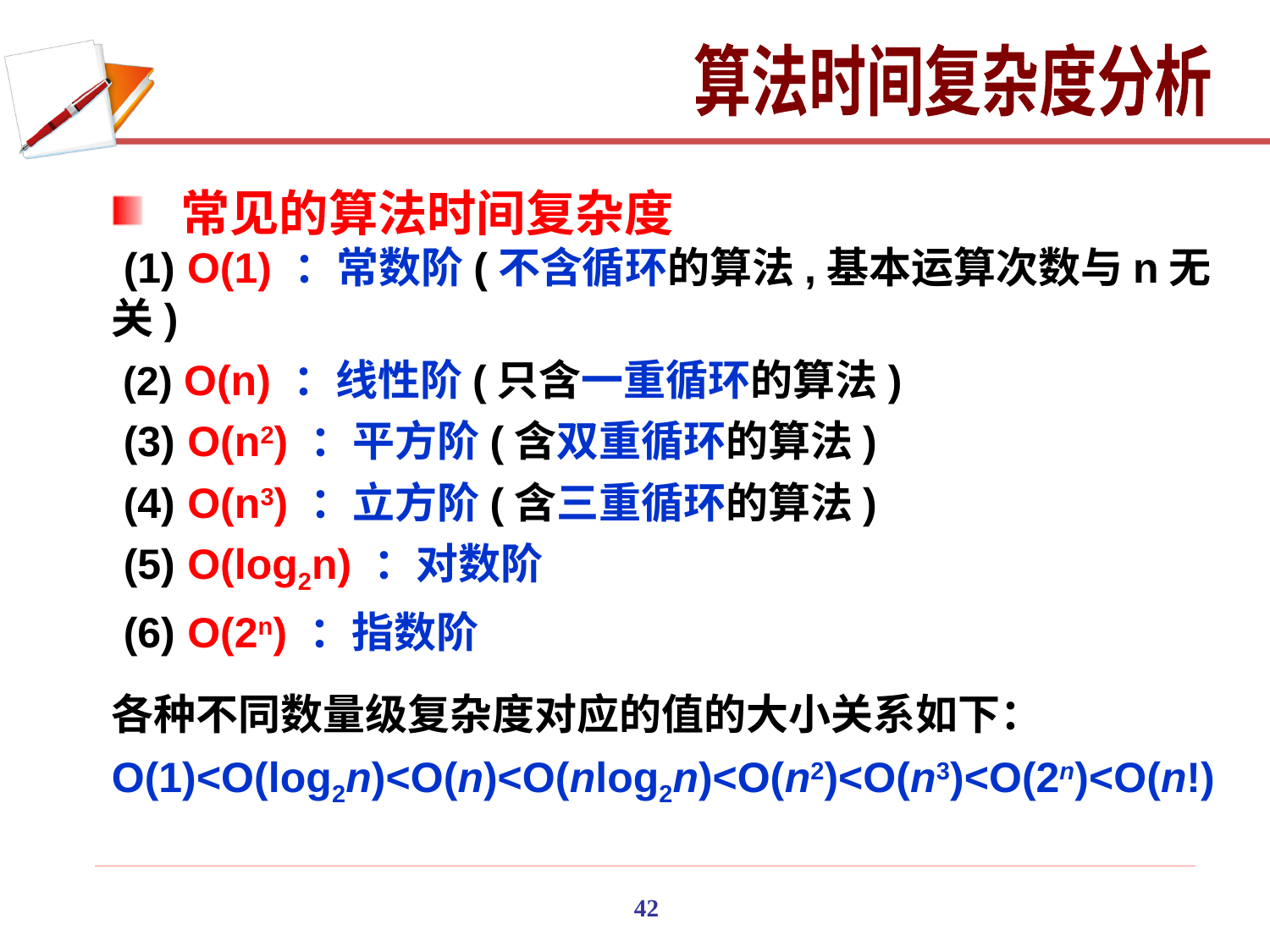

算法时间复杂度分析
  常见的算法时间复杂度
 (1) O(1) ：常数阶(不含循环的算法,基本运算次数与n无关)
 (2) O(n) ：线性阶(只含一重循环的算法)
 (3) O(n2) ：平方阶(含双重循环的算法)
 (4) O(n3) ：立方阶(含三重循环的算法)
 (5) O(log2n) ：对数阶
 (6) O(2n) ：指数阶
各种不同数量级复杂度对应的值的大小关系如下：　　O(1)<O(log2n)<O(n)<O(nlog2n)<O(n2)<O(n3)<O(2n)<O(n!)